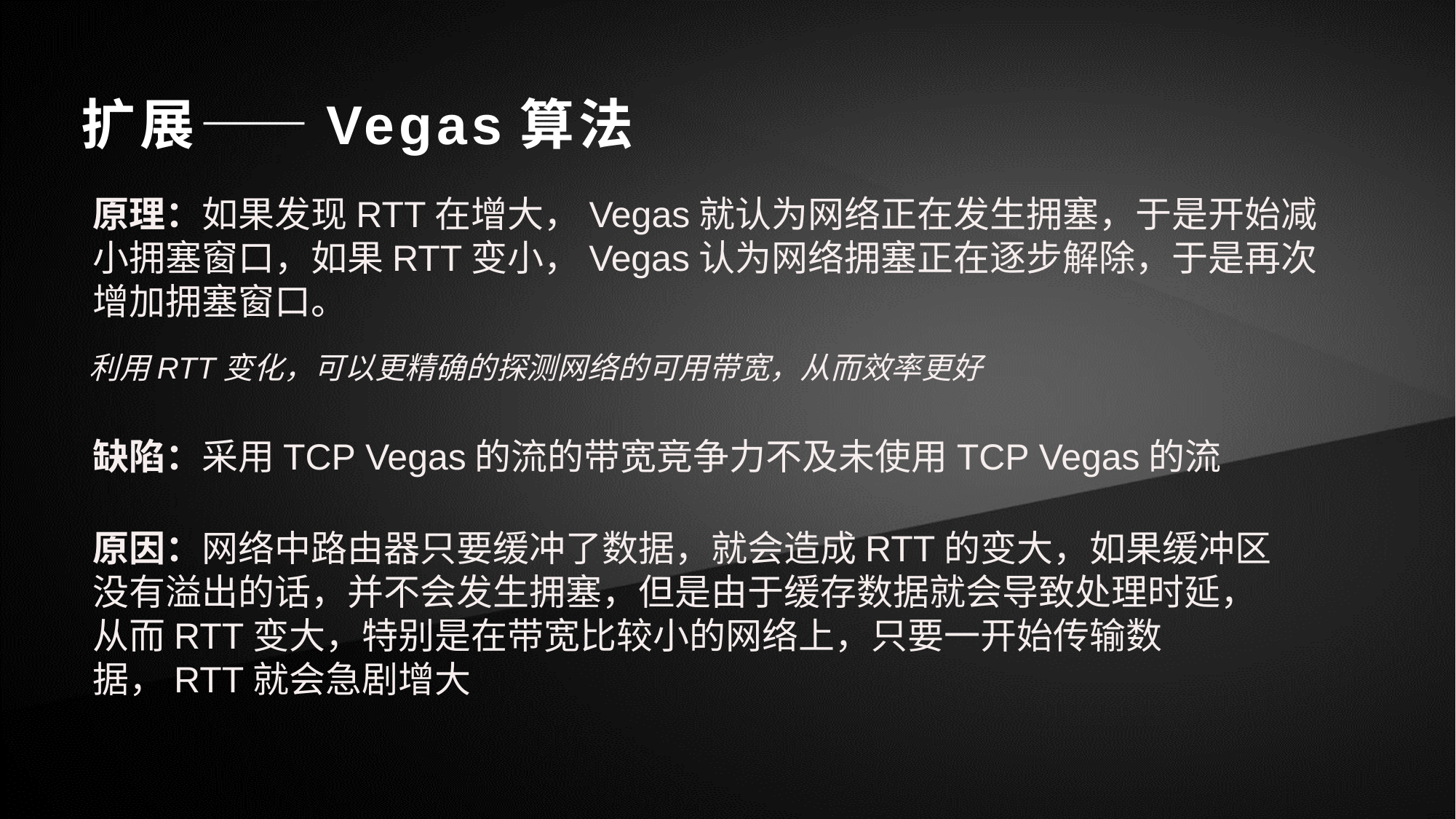

扩展——Vegas算法
原理：如果发现RTT在增大，Vegas就认为网络正在发生拥塞，于是开始减小拥塞窗口，如果RTT变小，Vegas认为网络拥塞正在逐步解除，于是再次增加拥塞窗口。
利用RTT变化，可以更精确的探测网络的可用带宽，从而效率更好
缺陷：采用TCP Vegas的流的带宽竞争力不及未使用TCP Vegas的流
原因：网络中路由器只要缓冲了数据，就会造成RTT的变大，如果缓冲区没有溢出的话，并不会发生拥塞，但是由于缓存数据就会导致处理时延，从而RTT变大，特别是在带宽比较小的网络上，只要一开始传输数据，RTT就会急剧增大